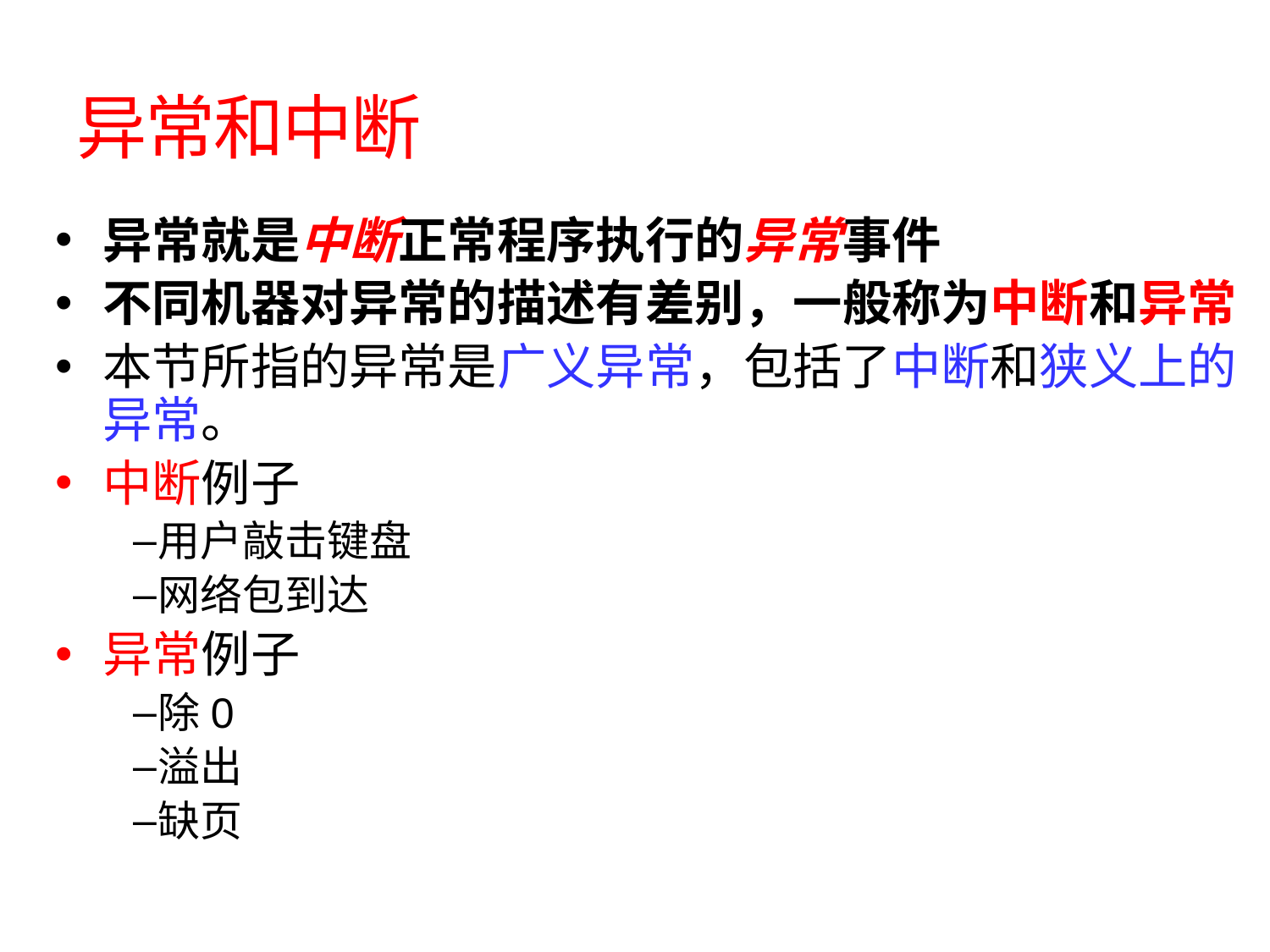

# 异常和中断
异常就是中断正常程序执行的异常事件
不同机器对异常的描述有差别，一般称为中断和异常
本节所指的异常是广义异常，包括了中断和狭义上的异常。
中断例子
用户敲击键盘
网络包到达
异常例子
除0
溢出
缺页